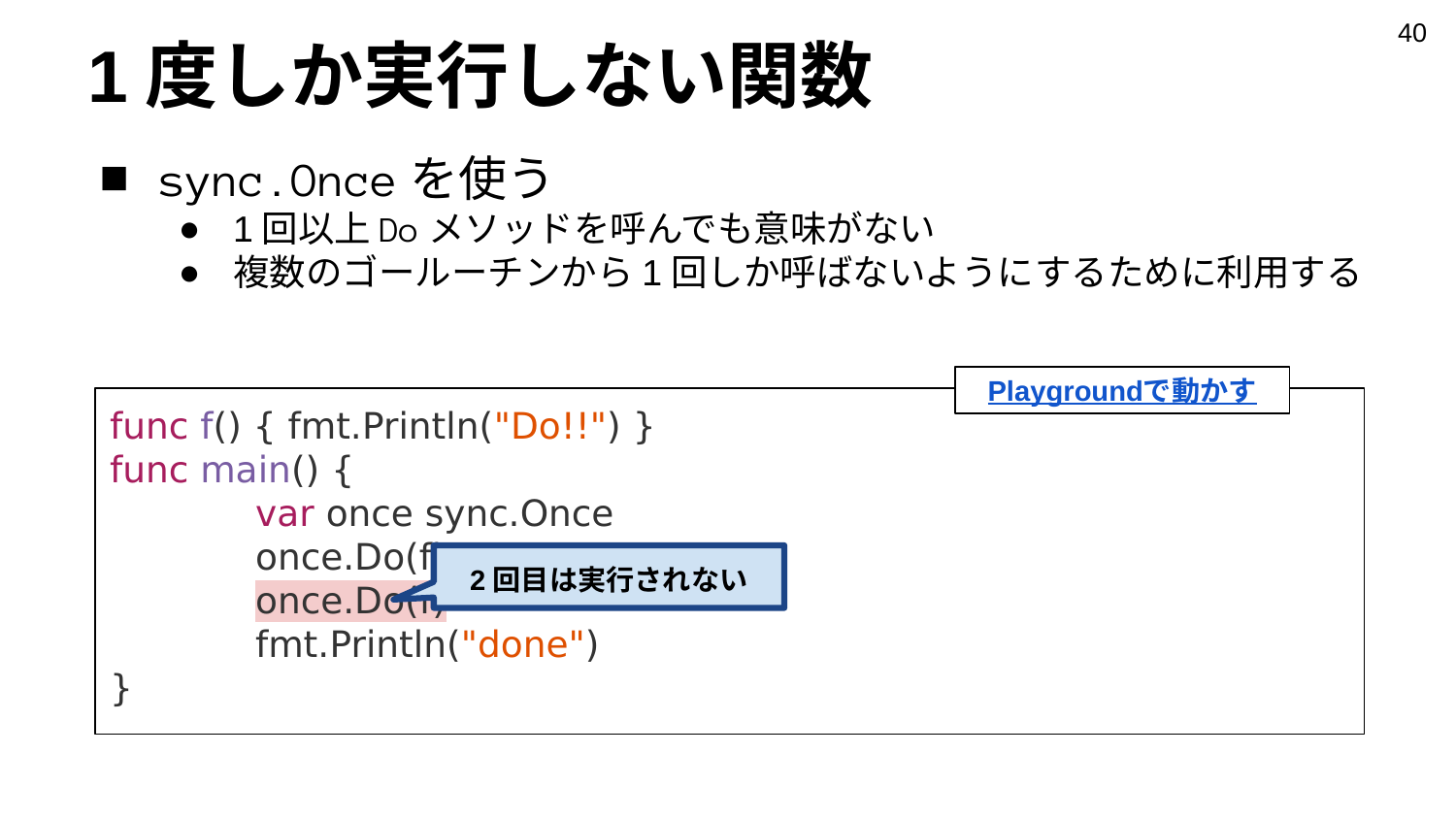

40
# 1度しか実行しない関数
sync.Onceを使う
1回以上Doメソッドを呼んでも意味がない
複数のゴールーチンから1回しか呼ばないようにするために利用する
Playgroundで動かす
func f() { fmt.Println("Do!!") }
func main() {
	var once sync.Once
	once.Do(f)
	once.Do(f)
	fmt.Println("done")
}
2回目は実行されない